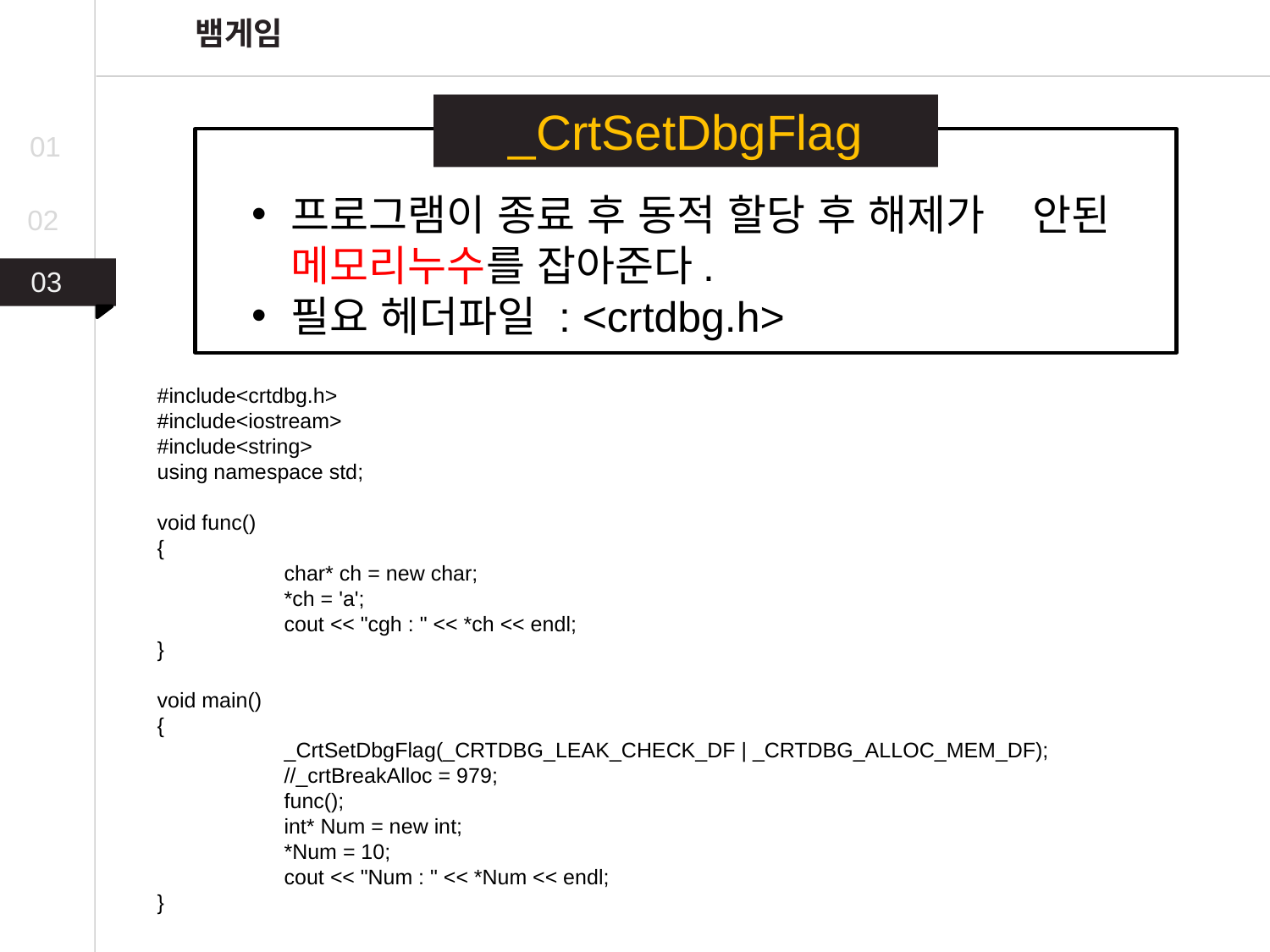

뱀게임
_CrtSetDbgFlag

01
프로그램이 종료 후 동적 할당 후 해제가    안된 메모리누수를 잡아준다.
필요 헤더파일 : <crtdbg.h>
02
03

03
02

#include<crtdbg.h>
#include<iostream>
#include<string>
using namespace std;

void func()
{
	char* ch = new char;
	*ch = 'a';
	cout << "cgh : " << *ch << endl;
}

void main()
{
	_CrtSetDbgFlag(_CRTDBG_LEAK_CHECK_DF | _CRTDBG_ALLOC_MEM_DF);
	//_crtBreakAlloc = 979;
	func();
	int* Num = new int;
	*Num = 10;
	cout << "Num : " << *Num << endl;
}